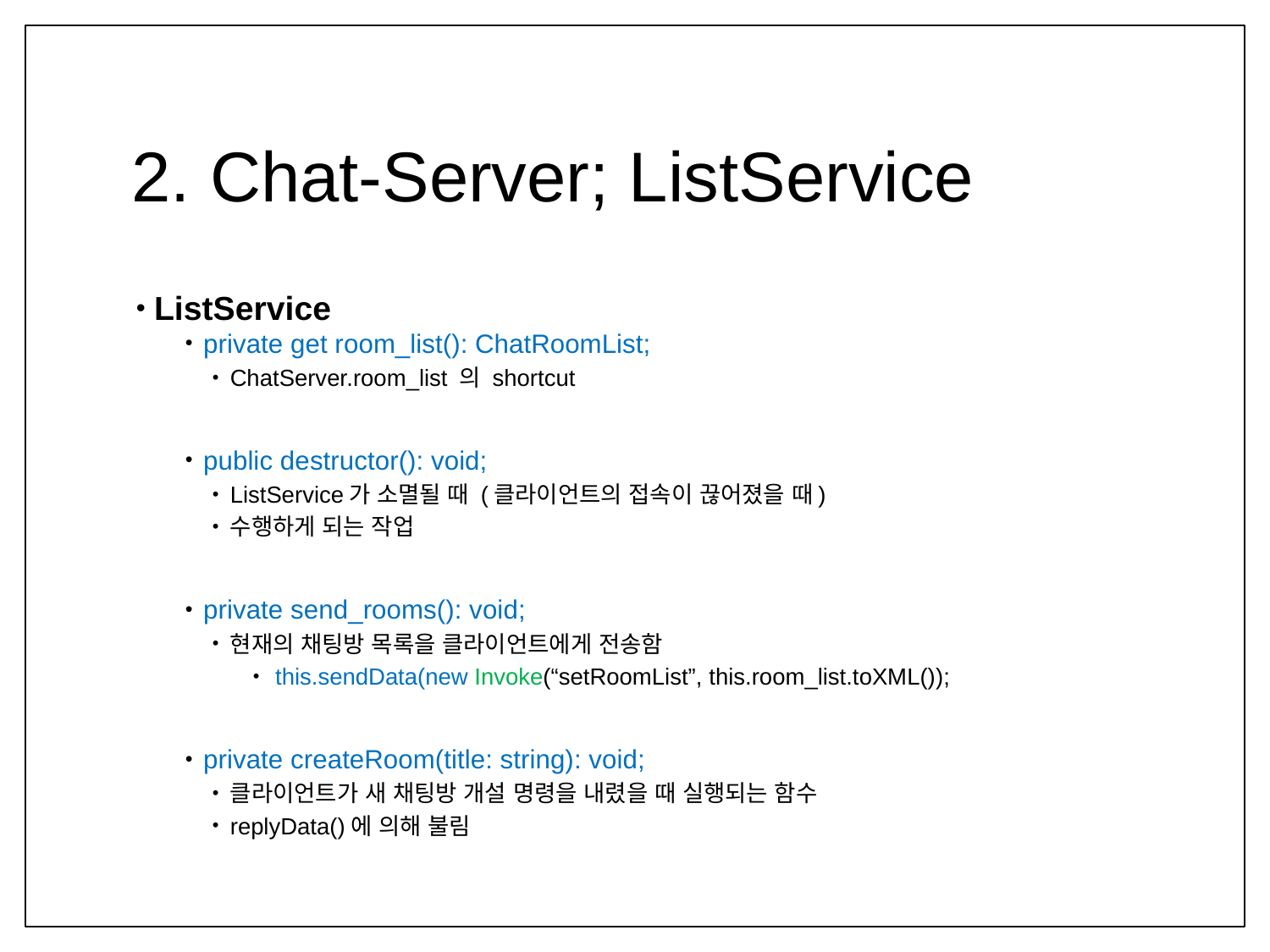

# 2. Chat-Server; ListService
ListService
private get room_list(): ChatRoomList;
ChatServer.room_list 의 shortcut

public destructor(): void;
ListService가 소멸될 때 (클라이언트의 접속이 끊어졌을 때)
수행하게 되는 작업

private send_rooms(): void;
현재의 채팅방 목록을 클라이언트에게 전송함
this.sendData(new Invoke(“setRoomList”, this.room_list.toXML());

private createRoom(title: string): void;
클라이언트가 새 채팅방 개설 명령을 내렸을 때 실행되는 함수
replyData()에 의해 불림